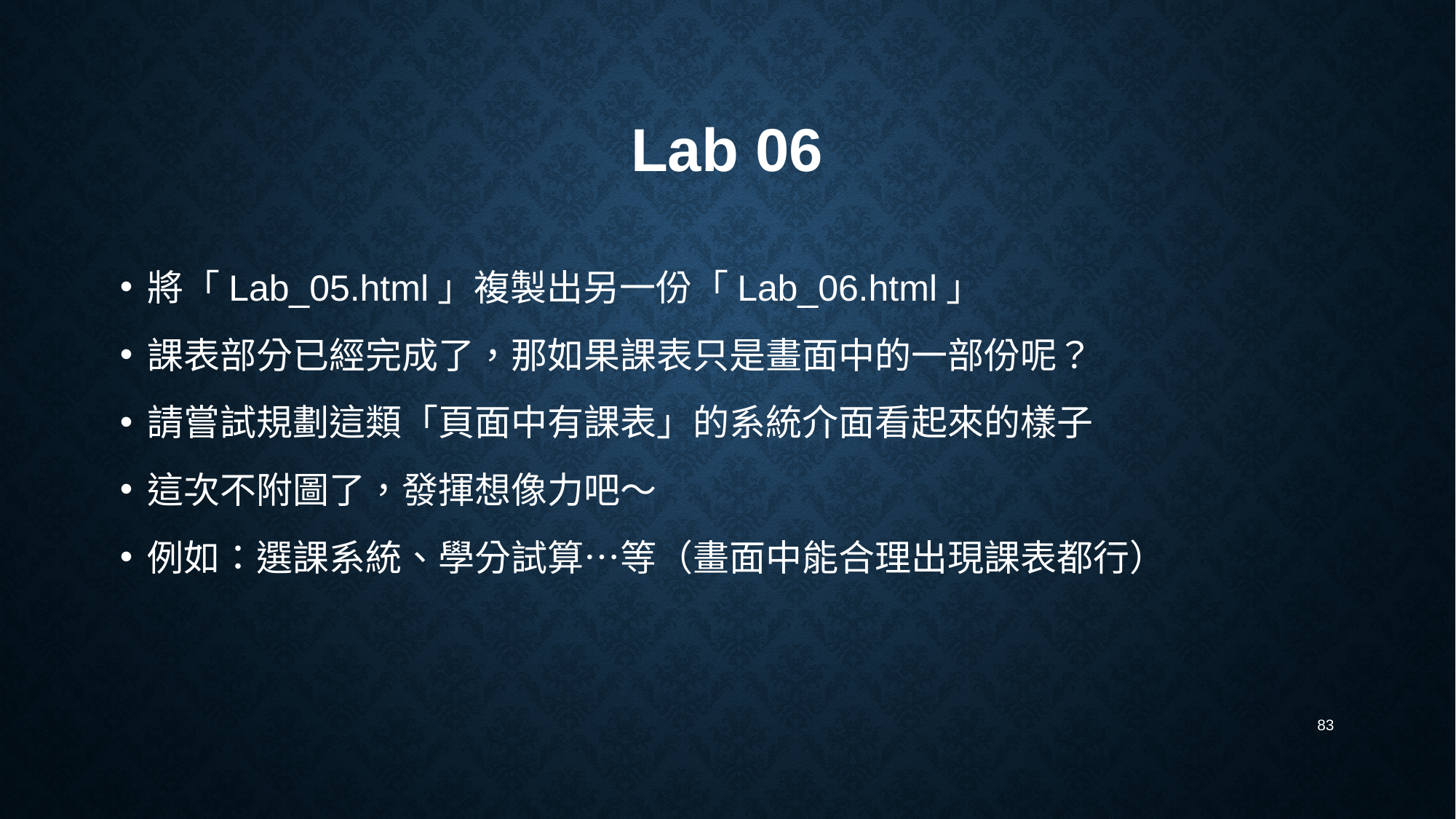

# Lab 06
將「Lab_05.html」複製出另一份「Lab_06.html」
課表部分已經完成了，那如果課表只是畫面中的一部份呢？
請嘗試規劃這類「頁面中有課表」的系統介面看起來的樣子
這次不附圖了，發揮想像力吧～
例如：選課系統、學分試算…等（畫面中能合理出現課表都行）
83